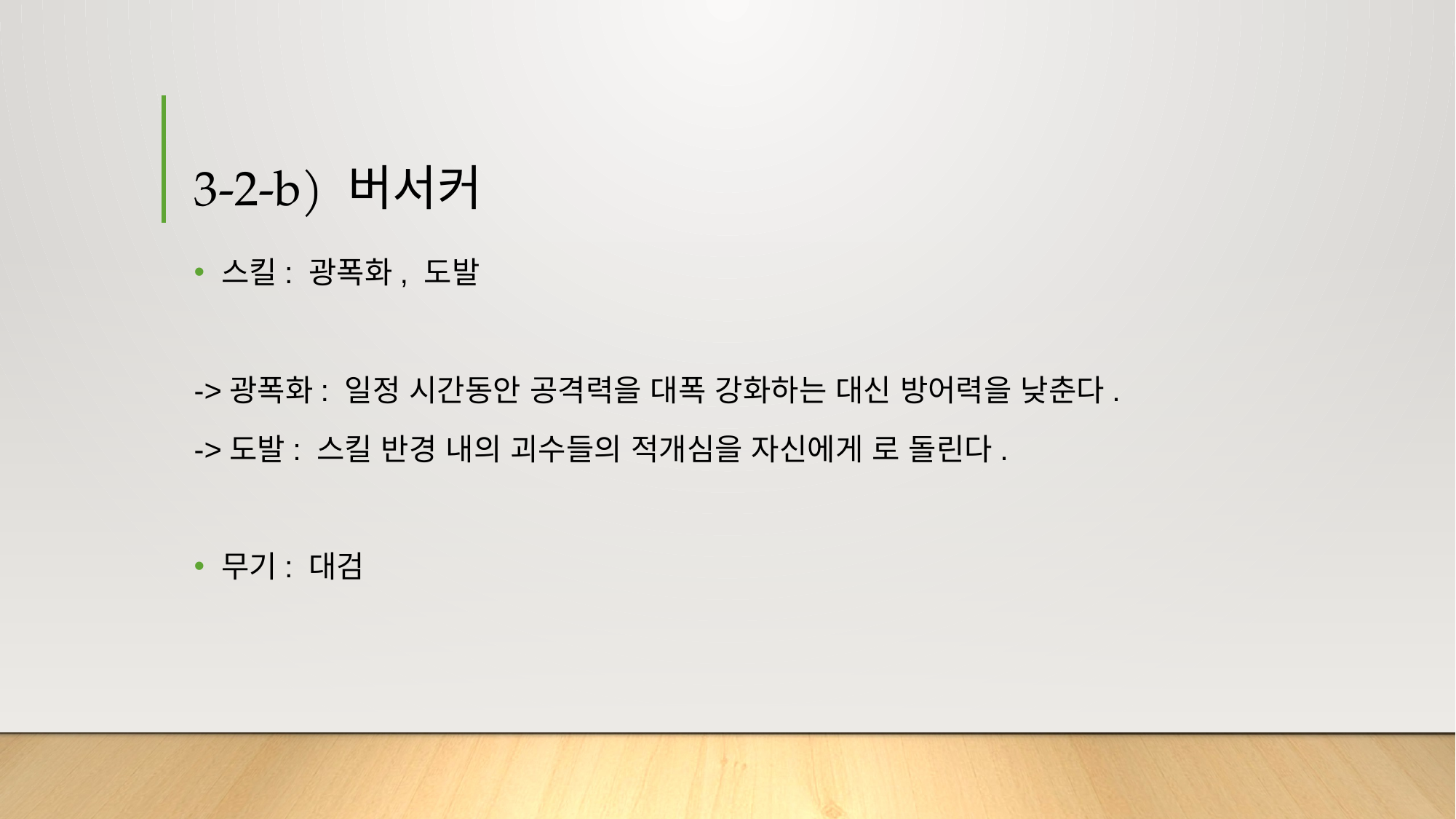

# 3-2-b) 버서커
스킬: 광폭화, 도발

->광폭화: 일정 시간동안 공격력을 대폭 강화하는 대신 방어력을 낮춘다.
->도발: 스킬 반경 내의 괴수들의 적개심을 자신에게 로 돌린다.

무기: 대검